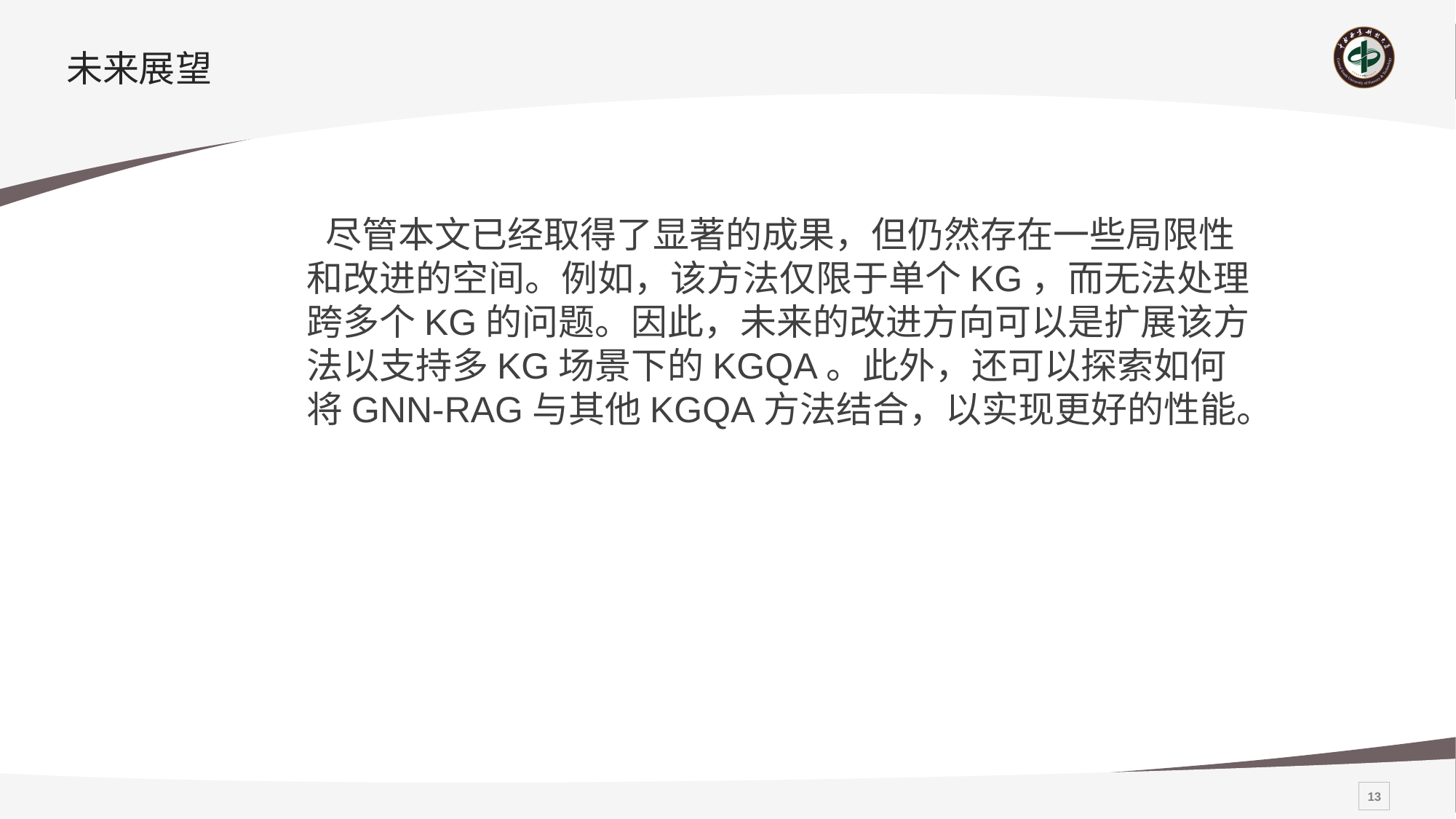

# 未来展望
  尽管本文已经取得了显著的成果，但仍然存在一些局限性和改进的空间。例如，该方法仅限于单个KG，而无法处理跨多个KG的问题。因此，未来的改进方向可以是扩展该方法以支持多KG场景下的KGQA。此外，还可以探索如何将GNN-RAG与其他KGQA方法结合，以实现更好的性能。